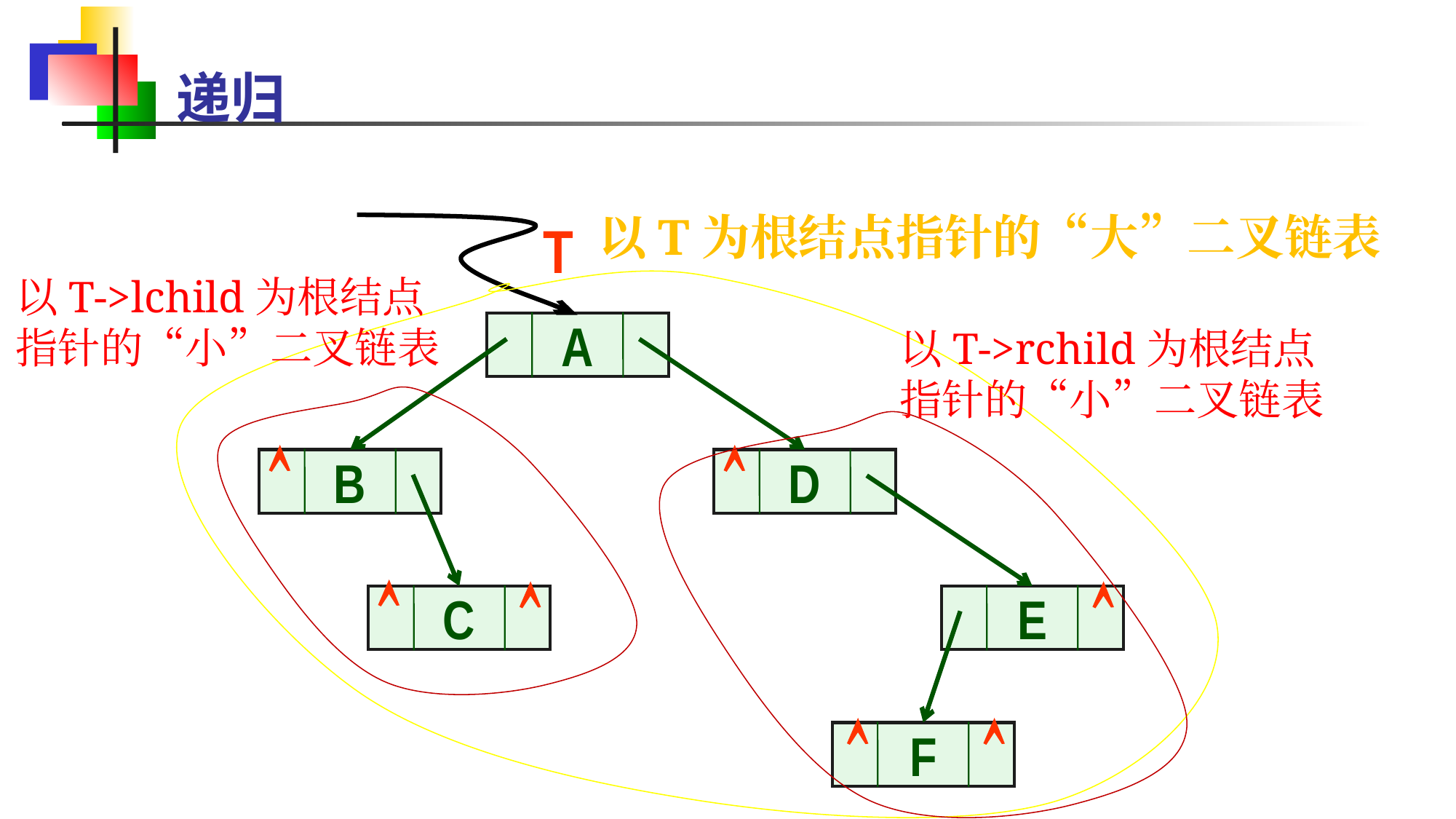

递归
以T为根结点指针的“大”二叉链表
T

A

∧
∧
B

D

∧
∧
∧
C

E

∧
∧
F

以T->lchild为根结点
指针的“小”二叉链表

以T->rchild为根结点
指针的“小”二叉链表